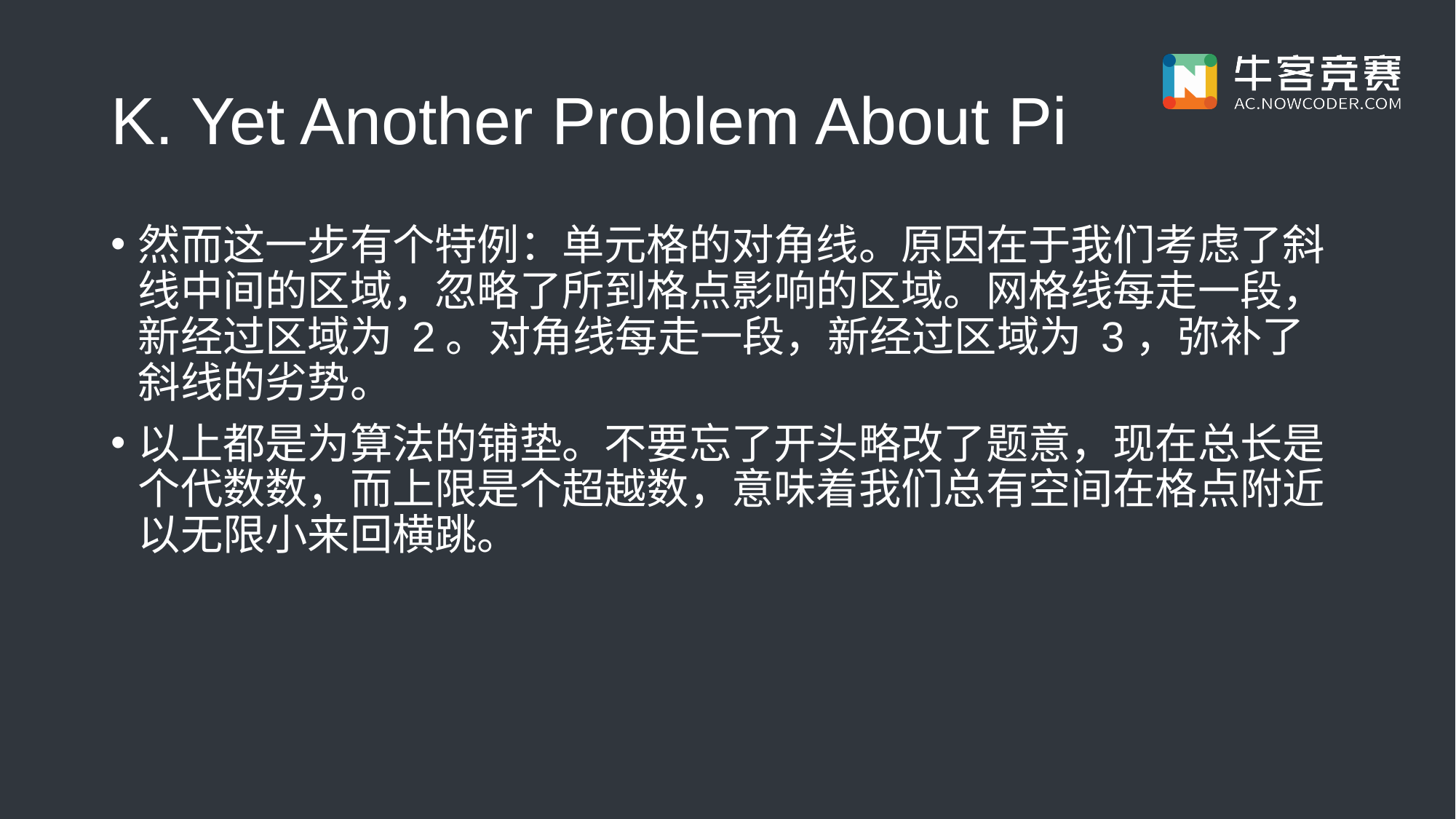

# K. Yet Another Problem About Pi
然而这一步有个特例：单元格的对角线。原因在于我们考虑了斜线中间的区域，忽略了所到格点影响的区域。网格线每走一段，新经过区域为 2。对角线每走一段，新经过区域为 3，弥补了斜线的劣势。
以上都是为算法的铺垫。不要忘了开头略改了题意，现在总长是个代数数，而上限是个超越数，意味着我们总有空间在格点附近以无限小来回横跳。